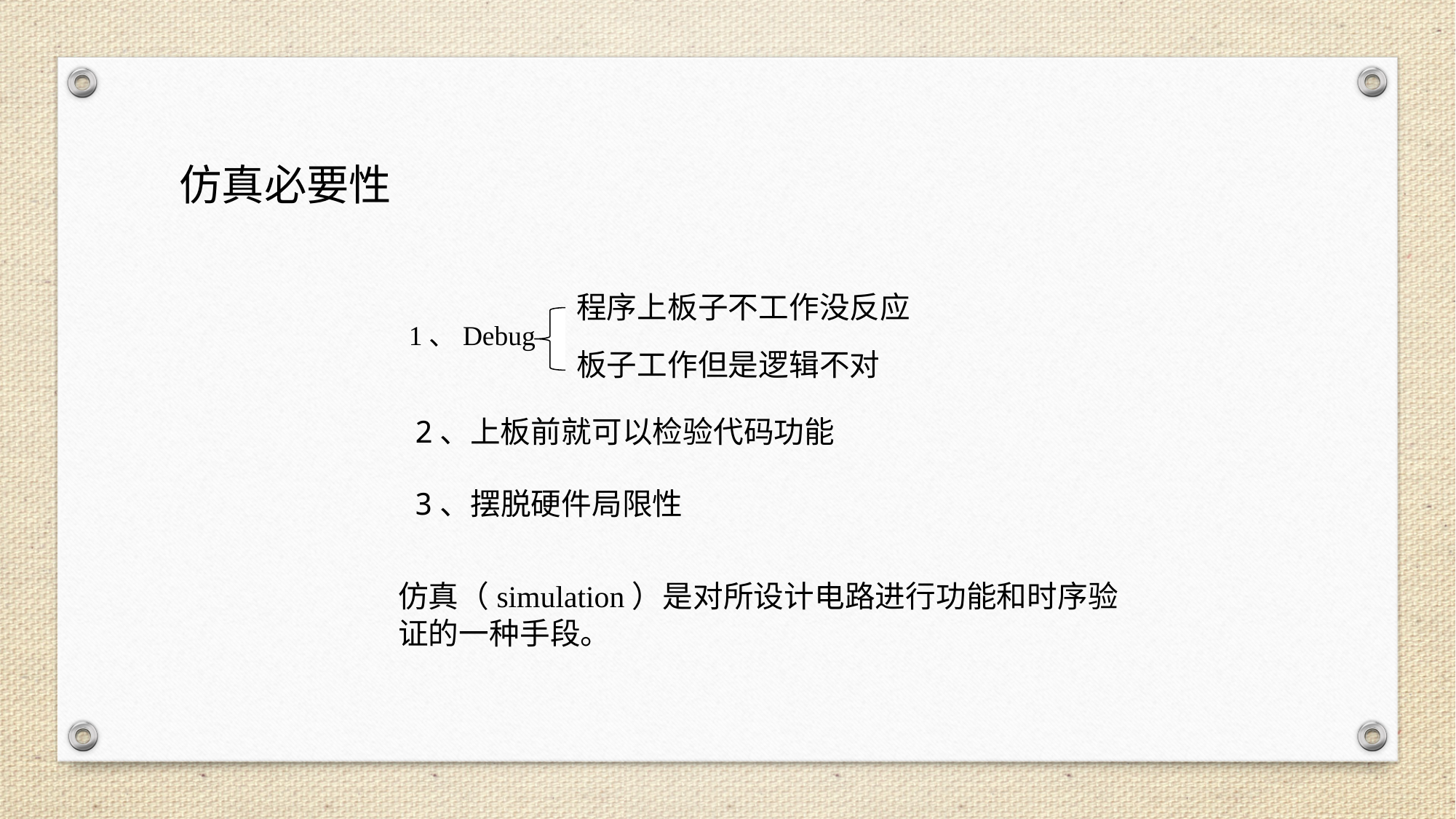

仿真必要性
程序上板子不工作没反应

1、Debug
板子工作但是逻辑不对
2、上板前就可以检验代码功能
3、摆脱硬件局限性
仿真（simulation）是对所设计电路进行功能和时序验证的一种手段。